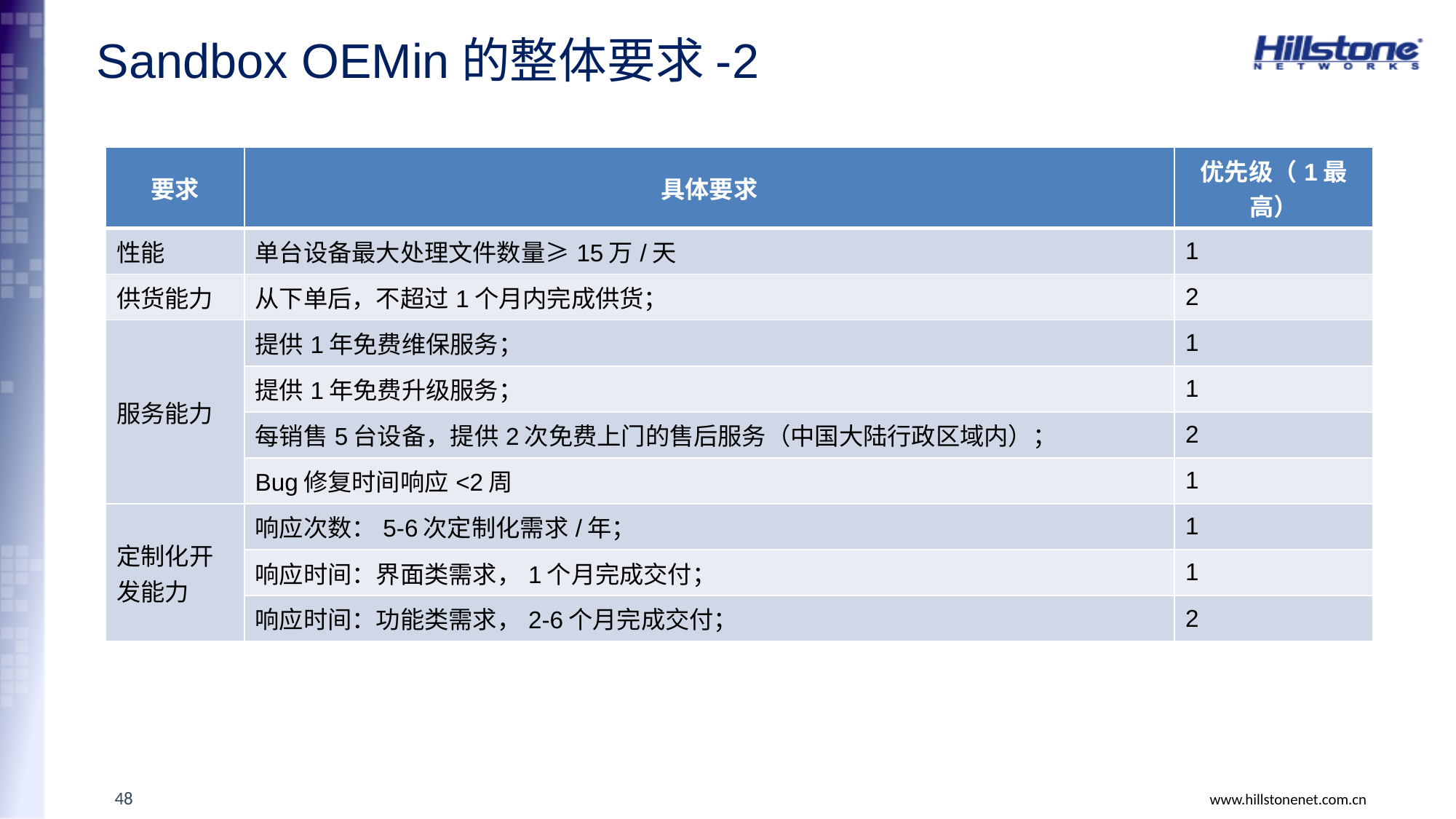

# Sandbox OEMin的整体要求-2
| 要求 | 具体要求 | 优先级（1最高） |
| --- | --- | --- |
| 性能 | 单台设备最大处理文件数量≥15万/天 | 1 |
| 供货能力 | 从下单后，不超过1个月内完成供货； | 2 |
| 服务能力 | 提供1年免费维保服务； | 1 |
|  | 提供1年免费升级服务； | 1 |
|  | 每销售5台设备，提供2次免费上门的售后服务（中国大陆行政区域内）； | 2 |
|  | Bug修复时间响应<2周 | 1 |
| 定制化开发能力 | 响应次数：5-6次定制化需求/年； | 1 |
|  | 响应时间：界面类需求，1个月完成交付； | 1 |
|  | 响应时间：功能类需求，2-6个月完成交付； | 2 |